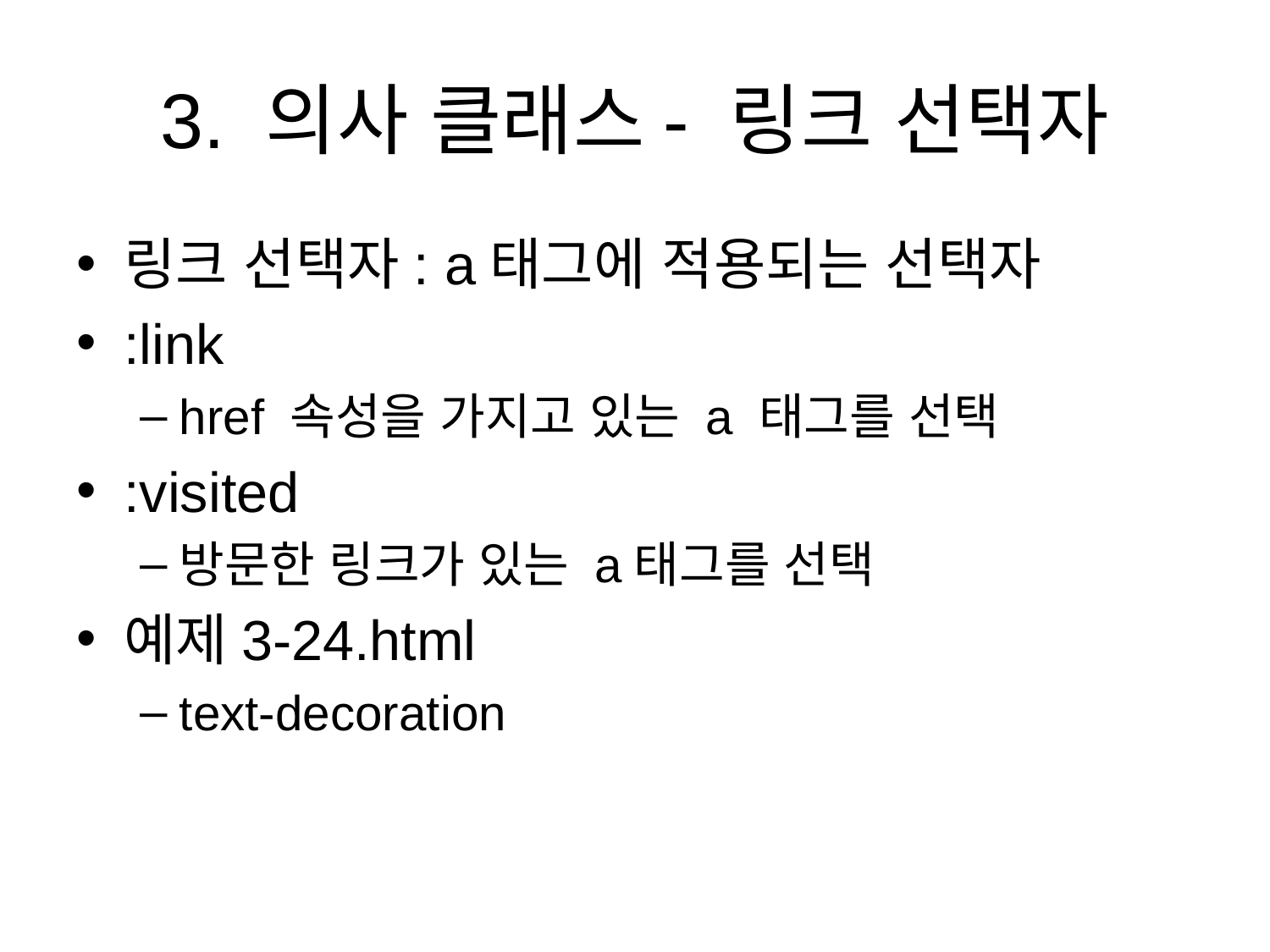

# 3. 의사 클래스- 링크 선택자
링크 선택자: a태그에 적용되는 선택자
:link
href 속성을 가지고 있는 a 태그를 선택
:visited
방문한 링크가 있는 a태그를 선택
예제3-24.html
text-decoration